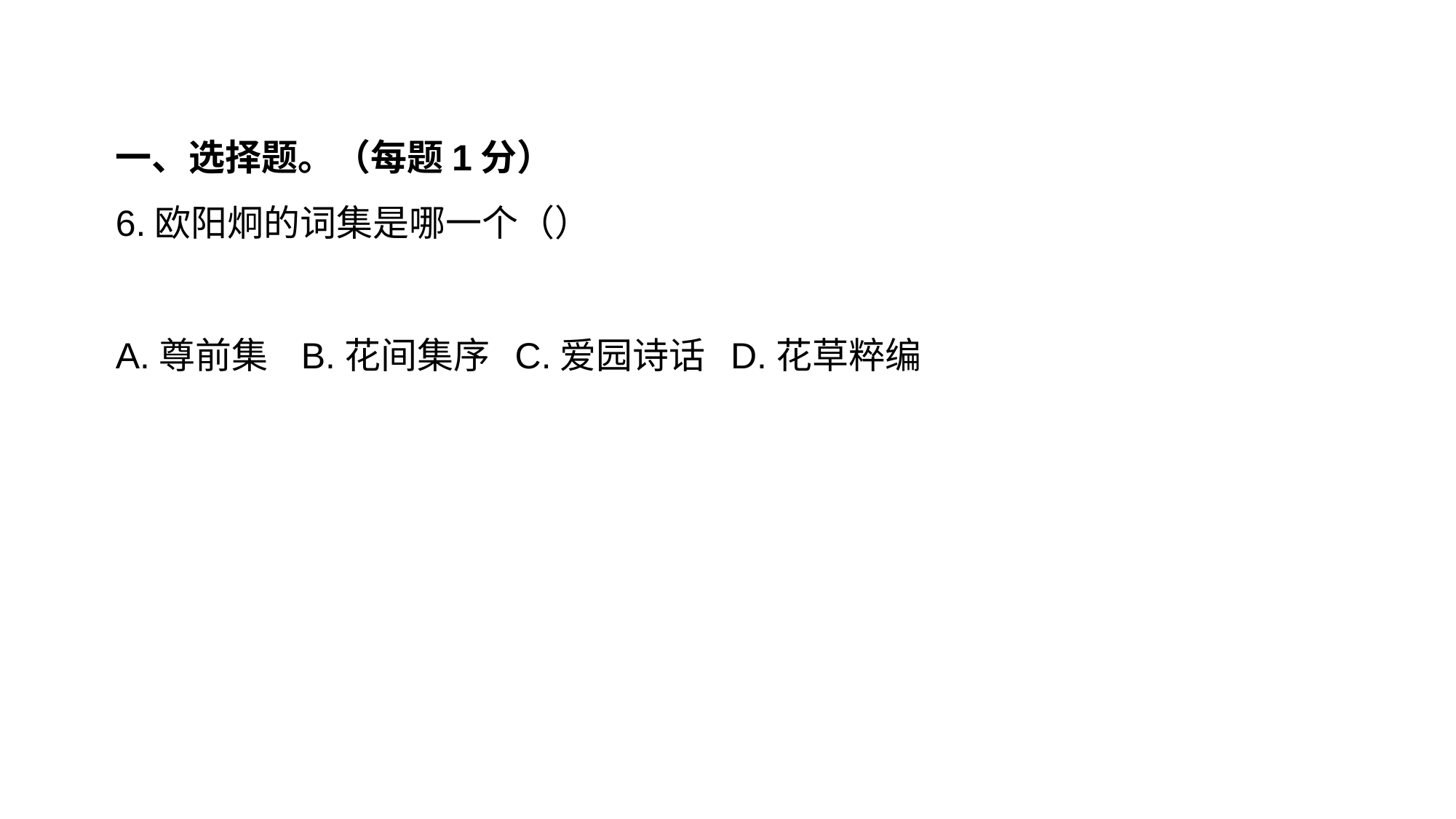

一、选择题。（每题1分）
6.欧阳炯的词集是哪一个（）

A.尊前集   B.花间集序  C.爱园诗话  D.花草粹编